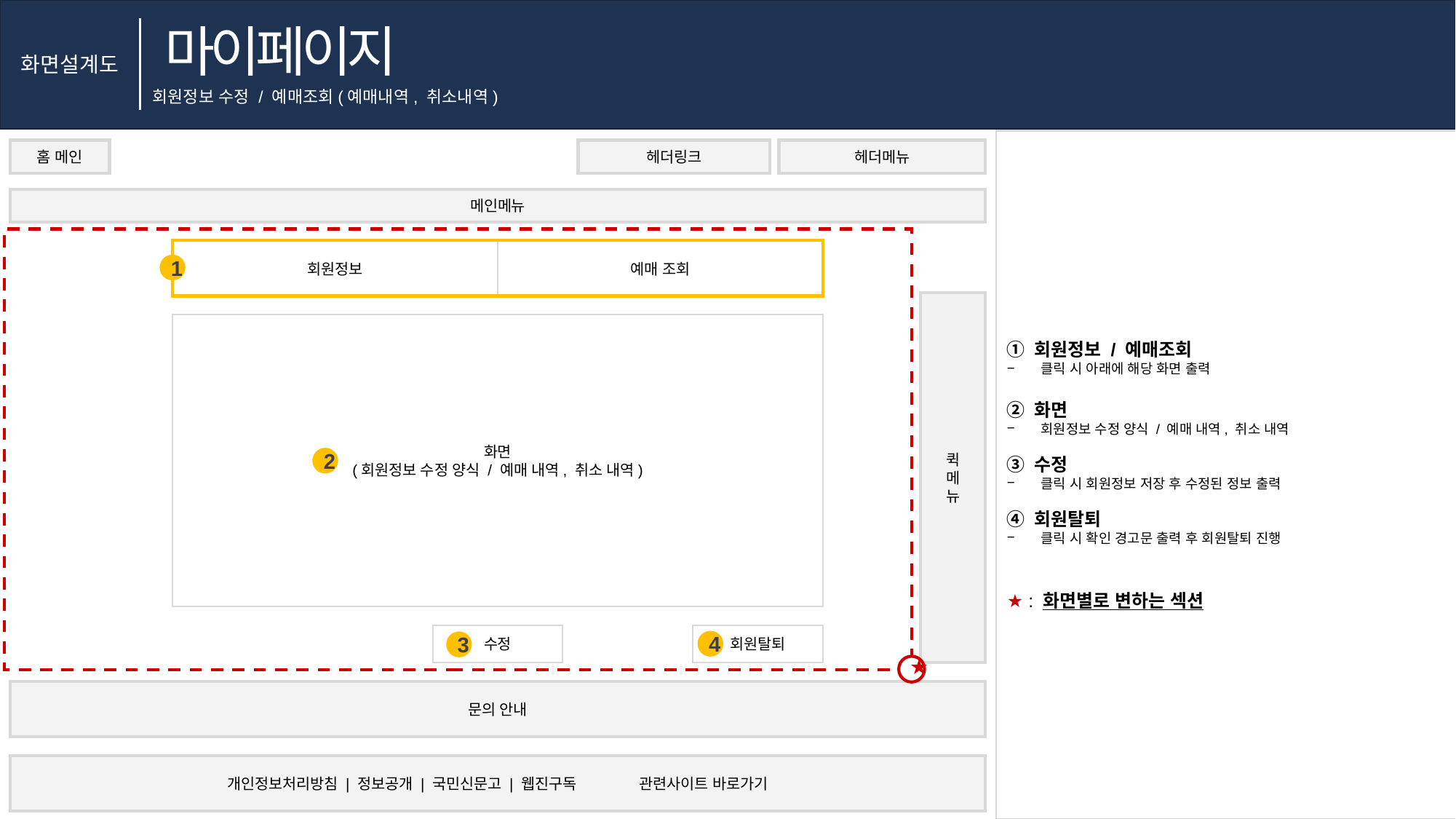

마이페이지
화면설계도
회원정보 수정 / 예매조회(예매내역, 취소내역)
① 회원정보 / 예매조회
클릭 시 아래에 해당 화면 출력

② 화면
회원정보 수정 양식 / 예매 내역, 취소 내역

③ 수정
클릭 시 회원정보 저장 후 수정된 정보 출력

④ 회원탈퇴
클릭 시 확인 경고문 출력 후 회원탈퇴 진행

★ : 화면별로 변하는 섹션
헤더링크
홈 메인
헤더메뉴
메인메뉴

회원정보
예매 조회
1
퀵
메
뉴
화면
(회원정보 수정 양식 / 예매 내역, 취소 내역)
2
수정
회원탈퇴
4
3
★

문의 안내
개인정보처리방침 | 정보공개 | 국민신문고 | 웹진구독               관련사이트 바로가기